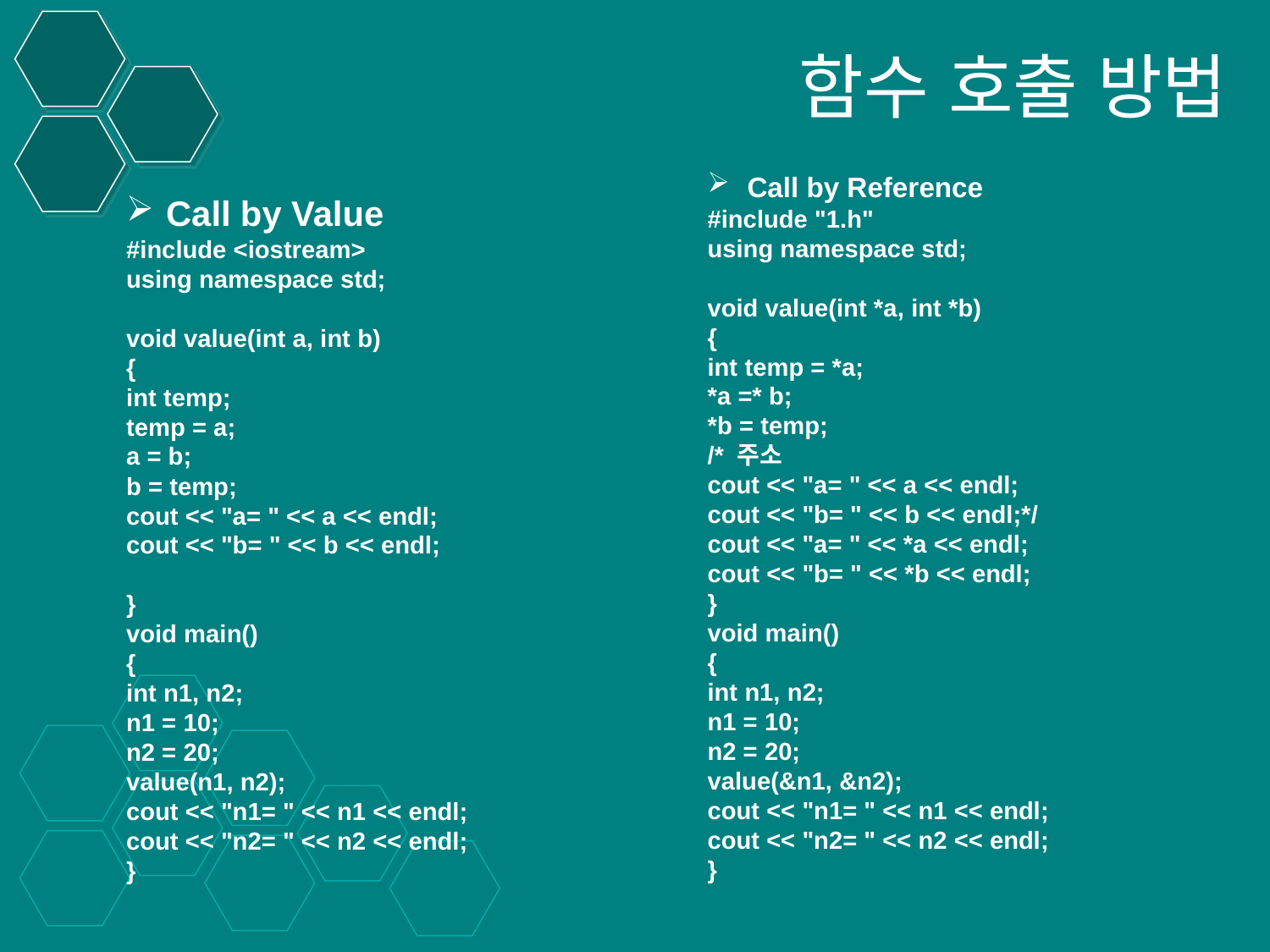

함수 호출 방법
Call by Reference
#include "1.h"
using namespace std;

void value(int *a, int *b)
{
int temp = *a;
*a =* b;
*b = temp;
/* 주소
cout << "a= " << a << endl;
cout << "b= " << b << endl;*/
cout << "a= " << *a << endl;
cout << "b= " << *b << endl;
}
void main()
{
int n1, n2;
n1 = 10;
n2 = 20;
value(&n1, &n2);
cout << "n1= " << n1 << endl;
cout << "n2= " << n2 << endl;
}
Call by Value
#include <iostream>
using namespace std;

void value(int a, int b)
{
int temp;
temp = a;
a = b;
b = temp;
cout << "a= " << a << endl;
cout << "b= " << b << endl;

}
void main()
{
int n1, n2;
n1 = 10;
n2 = 20;
value(n1, n2);
cout << "n1= " << n1 << endl;
cout << "n2= " << n2 << endl;
}